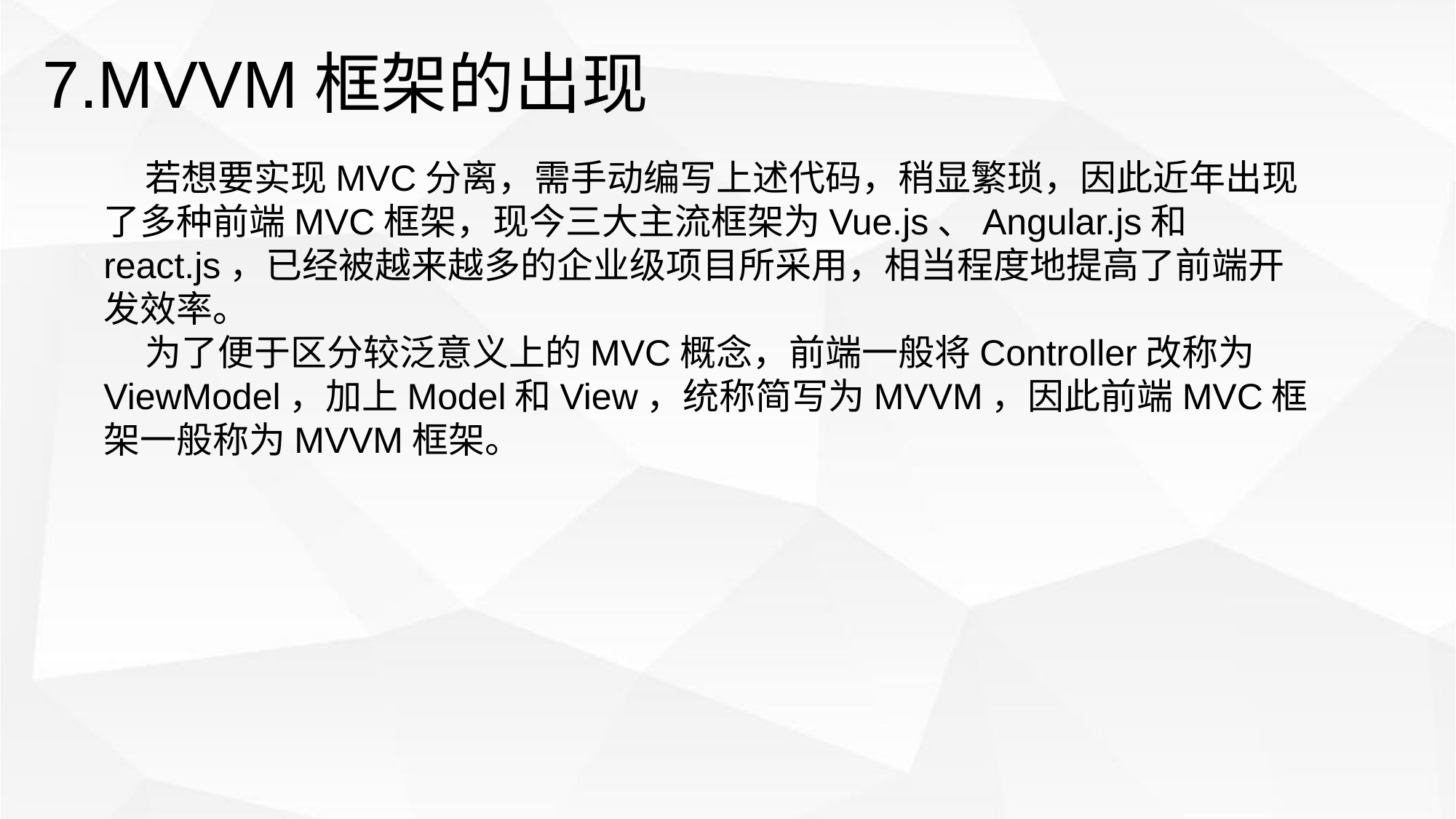

7.MVVM框架的出现
    若想要实现MVC分离，需手动编写上述代码，稍显繁琐，因此近年出现了多种前端MVC框架，现今三大主流框架为Vue.js、Angular.js和react.js，已经被越来越多的企业级项目所采用，相当程度地提高了前端开发效率。
    为了便于区分较泛意义上的MVC概念，前端一般将Controller改称为ViewModel，加上Model和View，统称简写为MVVM，因此前端MVC框架一般称为MVVM框架。